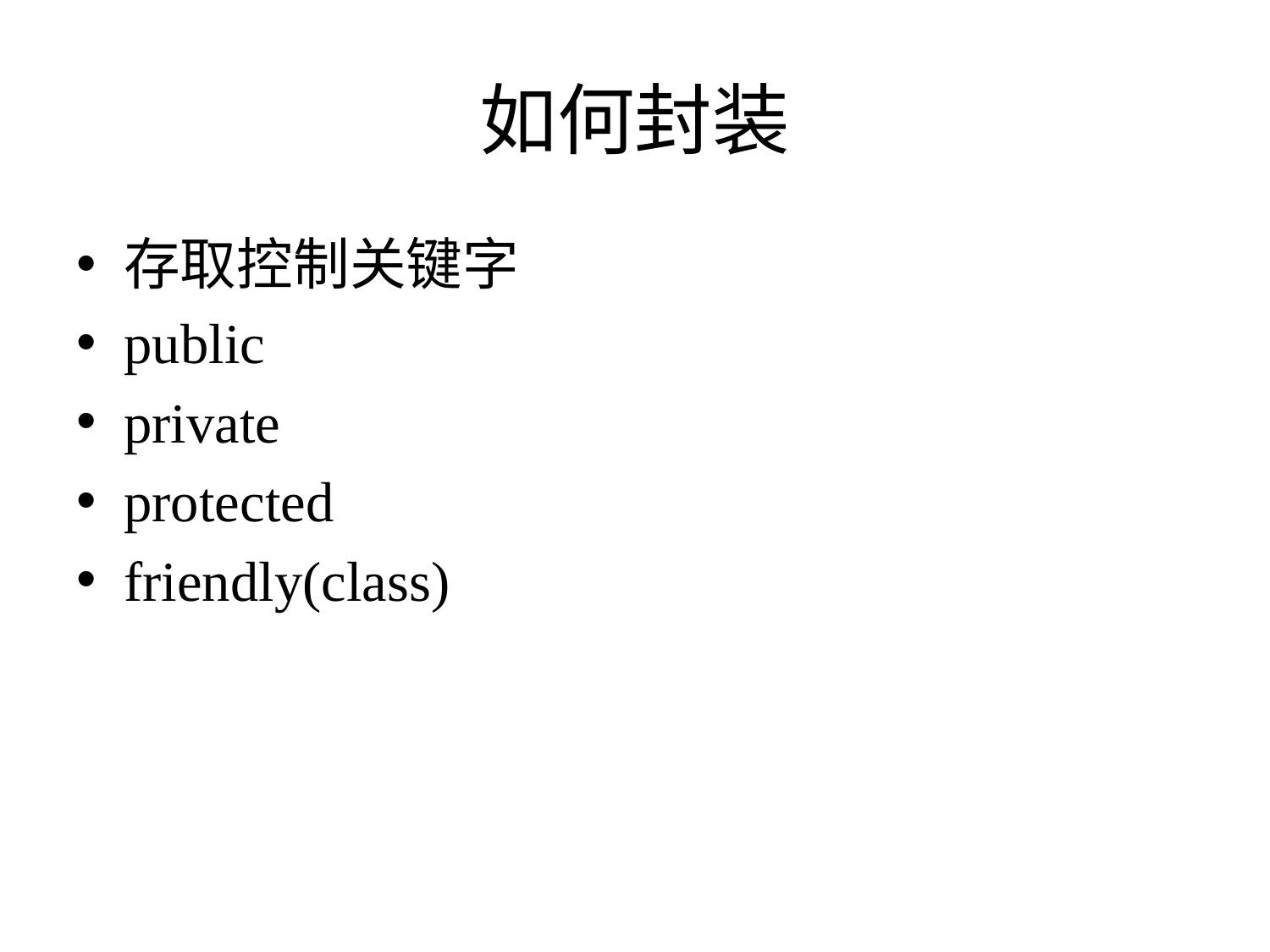

# 如何封装
存取控制关键字
public
private
protected
friendly(class)